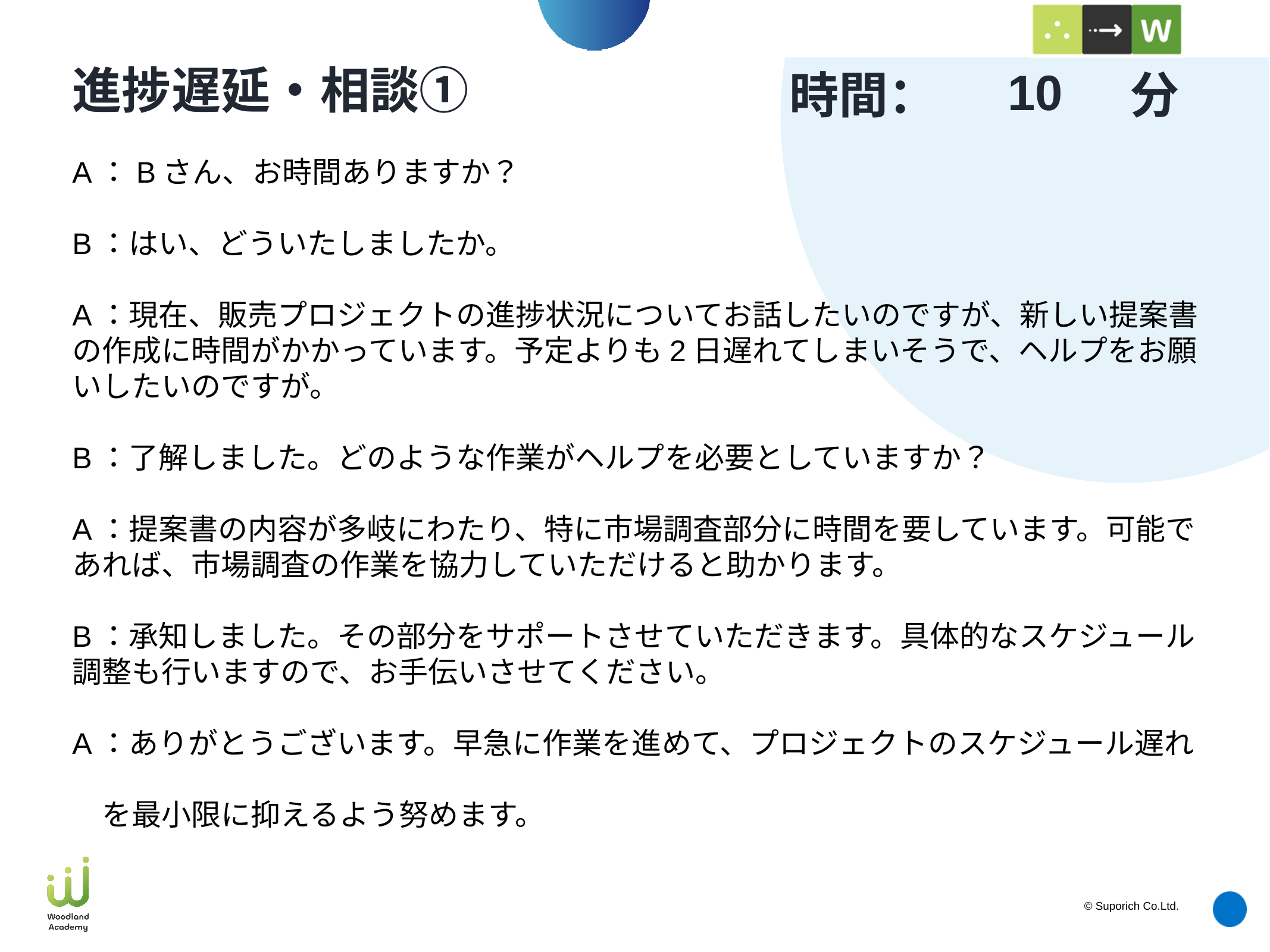

10
# 進捗遅延・相談①
A：Bさん、お時間ありますか？

B：はい、どういたしましたか。

A：現在、販売プロジェクトの進捗状況についてお話したいのですが、新しい提案書の作成に時間がかかっています。予定よりも2日遅れてしまいそうで、ヘルプをお願いしたいのですが。

B：了解しました。どのような作業がヘルプを必要としていますか？

A：提案書の内容が多岐にわたり、特に市場調査部分に時間を要しています。可能であれば、市場調査の作業を協力していただけると助かります。

B：承知しました。その部分をサポートさせていただきます。具体的なスケジュール調整も行いますので、お手伝いさせてください。

A：ありがとうございます。早急に作業を進めて、プロジェクトのスケジュール遅れ
　を最小限に抑えるよう努めます。